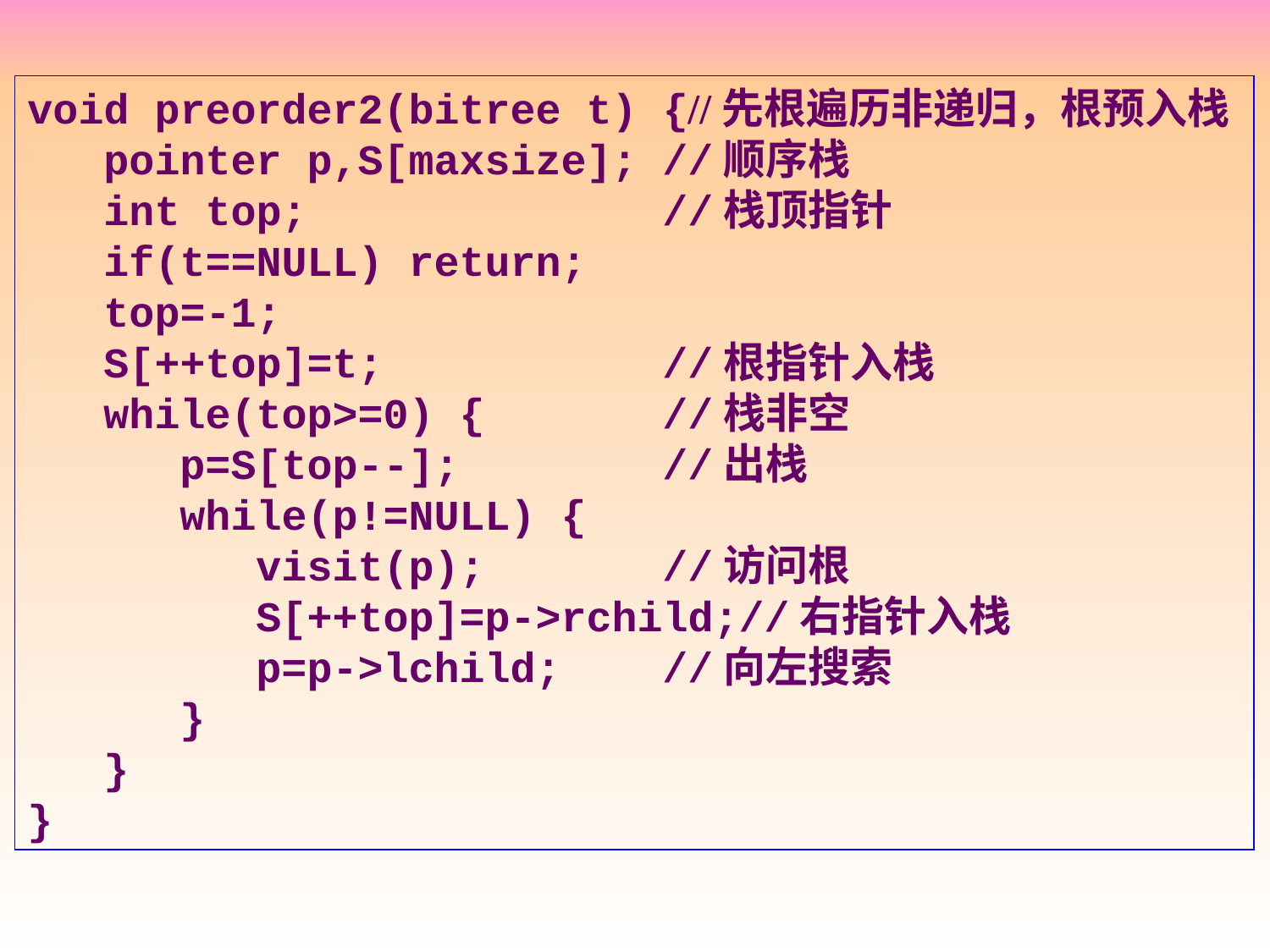

void preorder2(bitree t) {//先根遍历非递归，根预入栈
   pointer p,S[maxsize];	//顺序栈
   int top; 			//栈顶指针
   if(t==NULL) return;
   top=-1;
   S[++top]=t;			//根指针入栈
   while(top>=0) {		//栈非空
      p=S[top--];		//出栈
      while(p!=NULL) {
         visit(p);		//访问根
         S[++top]=p->rchild;//右指针入栈
         p=p->lchild;	//向左搜索
      }
   }
}